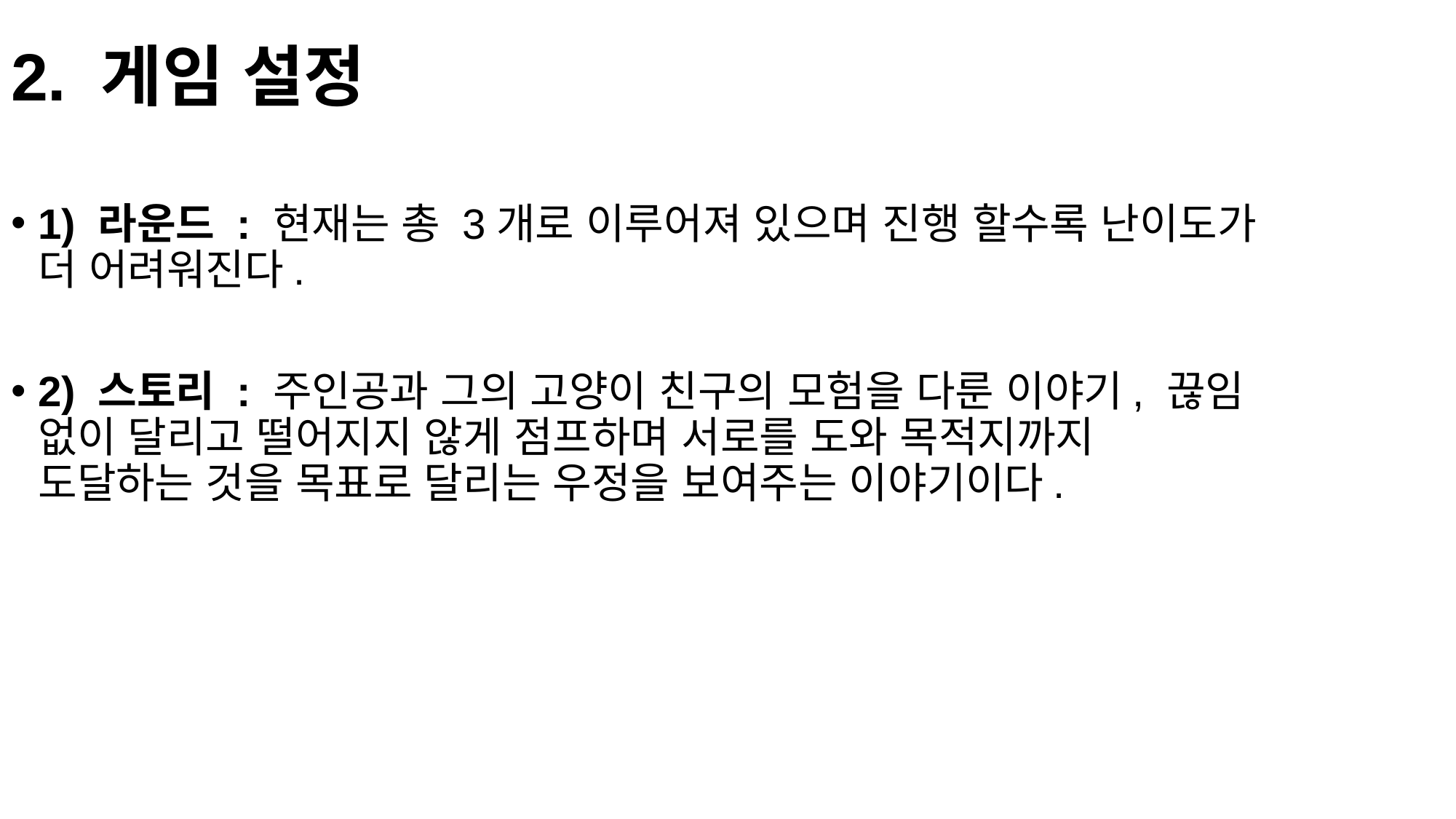

# 2. 게임 설정
1) 라운드 : 현재는 총 3개로 이루어져 있으며 진행 할수록 난이도가 더 어려워진다.

2) 스토리 : 주인공과 그의 고양이 친구의 모험을 다룬 이야기, 끊임 없이 달리고 떨어지지 않게 점프하며 서로를 도와 목적지까지 도달하는 것을 목표로 달리는 우정을 보여주는 이야기이다.